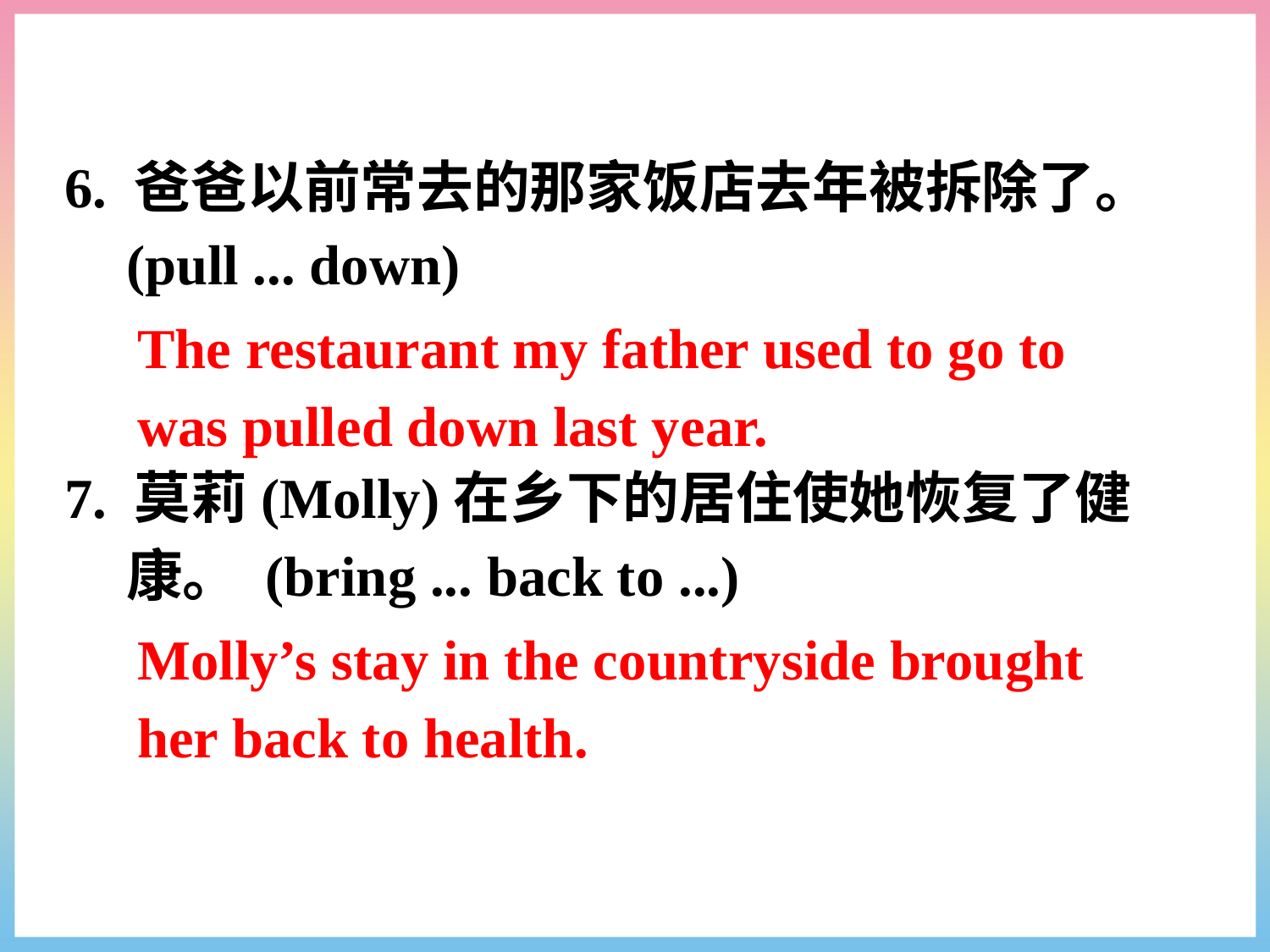

6. 爸爸以前常去的那家饭店去年被拆除了。(pull ... down)

7. 莫莉(Molly)在乡下的居住使她恢复了健康。 (bring ... back to ...)
The restaurant my father used to go to was pulled down last year.

Molly’s stay in the countryside brought her back to health.